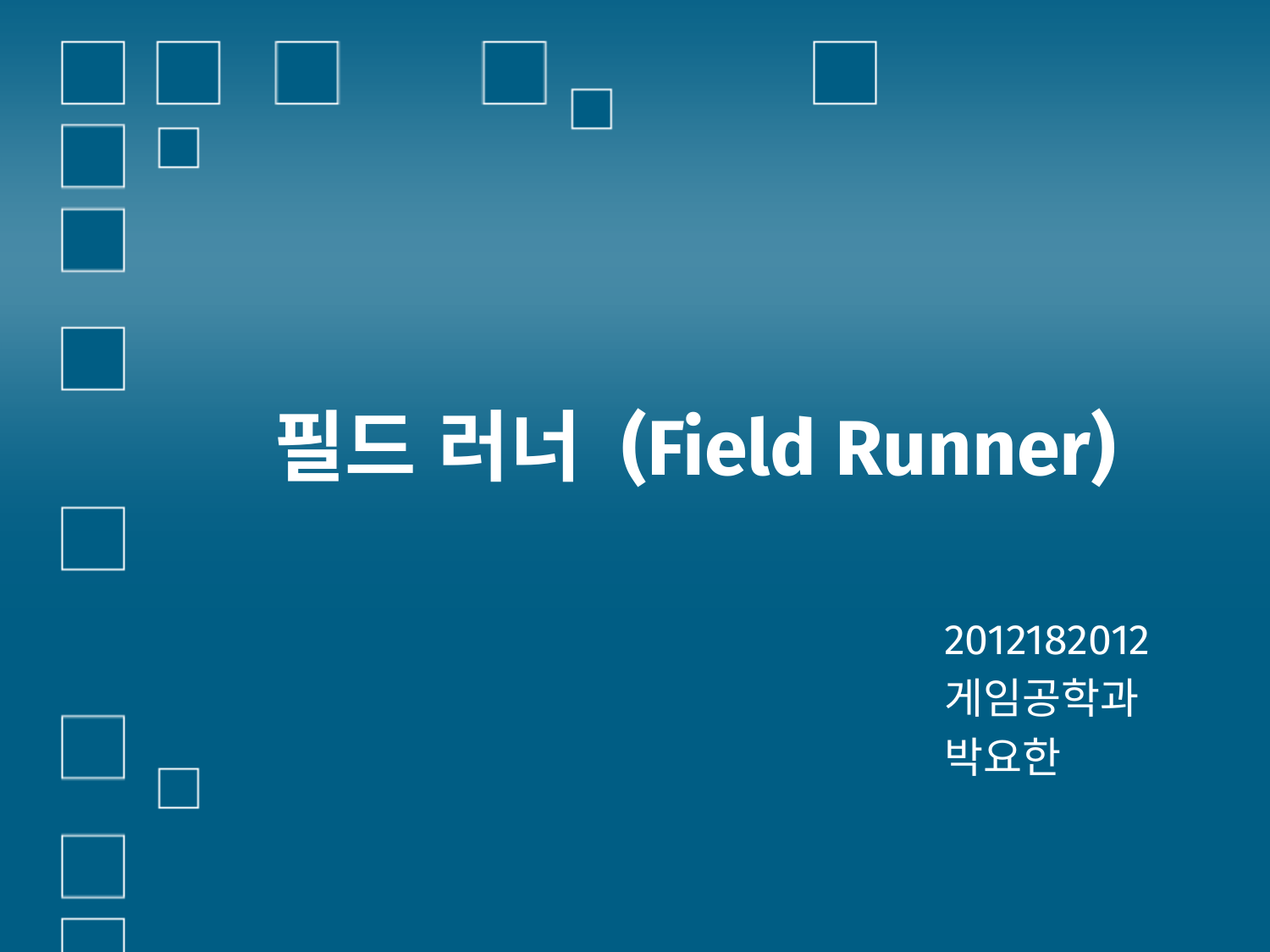

# 필드 러너 (Field Runner)
2012182012
게임공학과
박요한